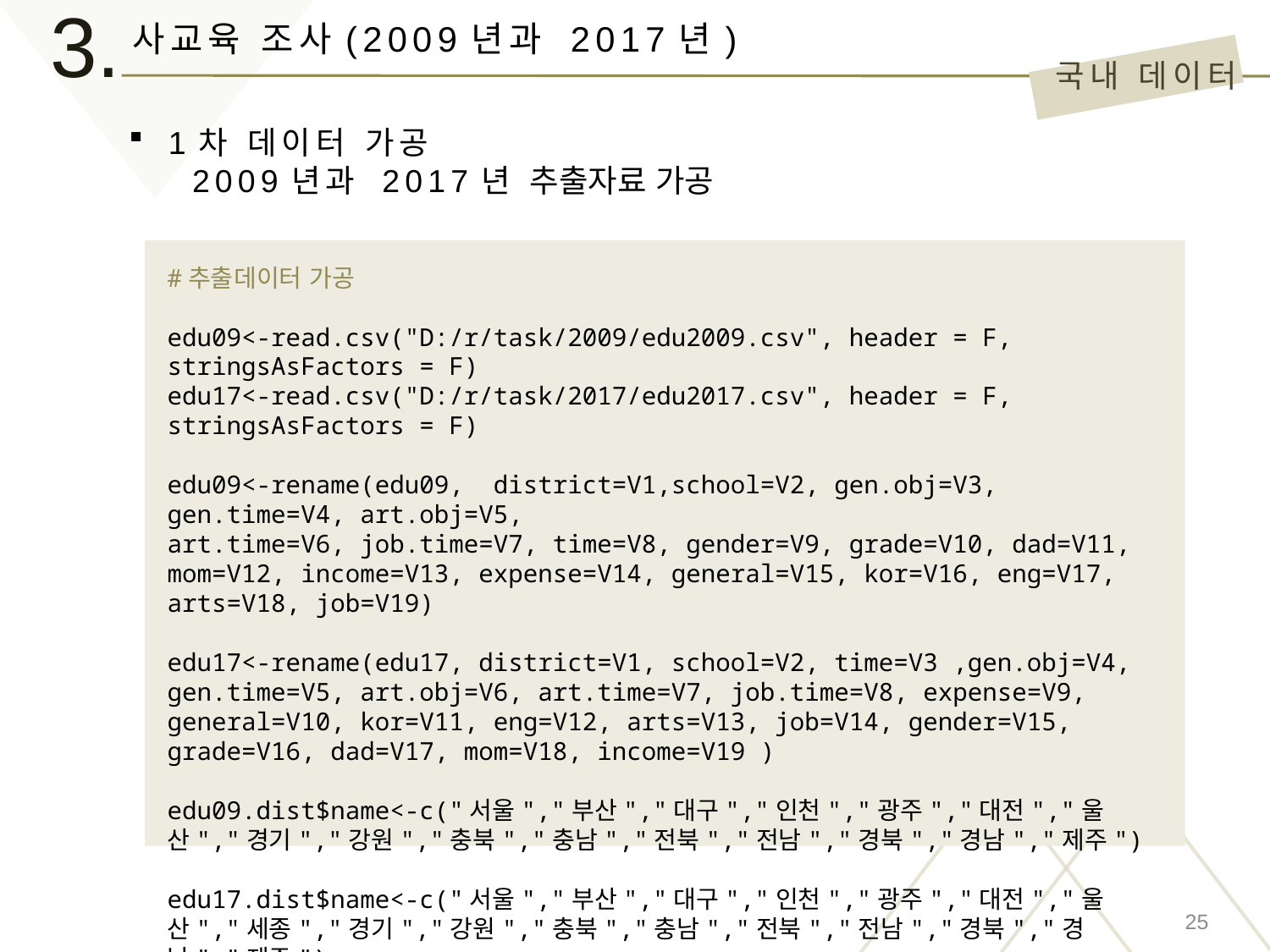

3.
사교육 조사(2009년과 2017년)
국내 데이터

1차 데이터 가공
2009년과 2017년 추출자료 가공

#추출데이터 가공

edu09<-read.csv("D:/r/task/2009/edu2009.csv", header = F, stringsAsFactors = F)
edu17<-read.csv("D:/r/task/2017/edu2017.csv", header = F, stringsAsFactors = F)

edu09<-rename(edu09,  district=V1,school=V2, gen.obj=V3, gen.time=V4, art.obj=V5,
art.time=V6, job.time=V7, time=V8, gender=V9, grade=V10, dad=V11, mom=V12, income=V13, expense=V14, general=V15, kor=V16, eng=V17, arts=V18, job=V19)

edu17<-rename(edu17, district=V1, school=V2, time=V3 ,gen.obj=V4, gen.time=V5, art.obj=V6, art.time=V7, job.time=V8, expense=V9, general=V10, kor=V11, eng=V12, arts=V13, job=V14, gender=V15, grade=V16, dad=V17, mom=V18, income=V19 )

edu09.dist$name<-c("서울","부산","대구","인천","광주","대전","울산","경기","강원","충북","충남","전북","전남","경북","경남","제주")

edu17.dist$name<-c("서울","부산","대구","인천","광주","대전","울산","세종","경기","강원","충북","충남","전북","전남","경북","경남","제주")

25